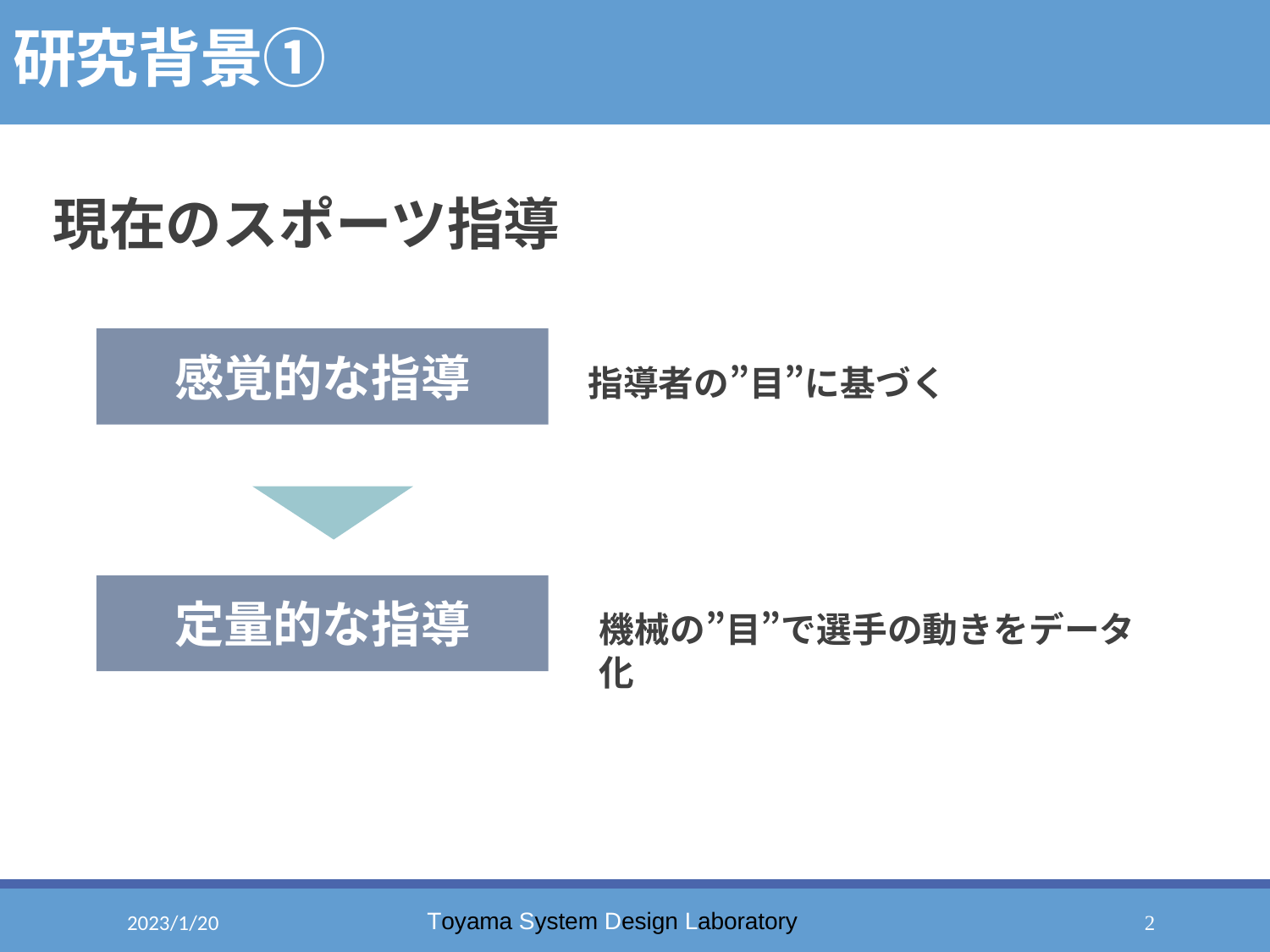

# 研究背景①
現在のスポーツ指導
感覚的な指導
指導者の”目”に基づく

定量的な指導
機械の”目”で選手の動きをデータ化
2023/1/20
2